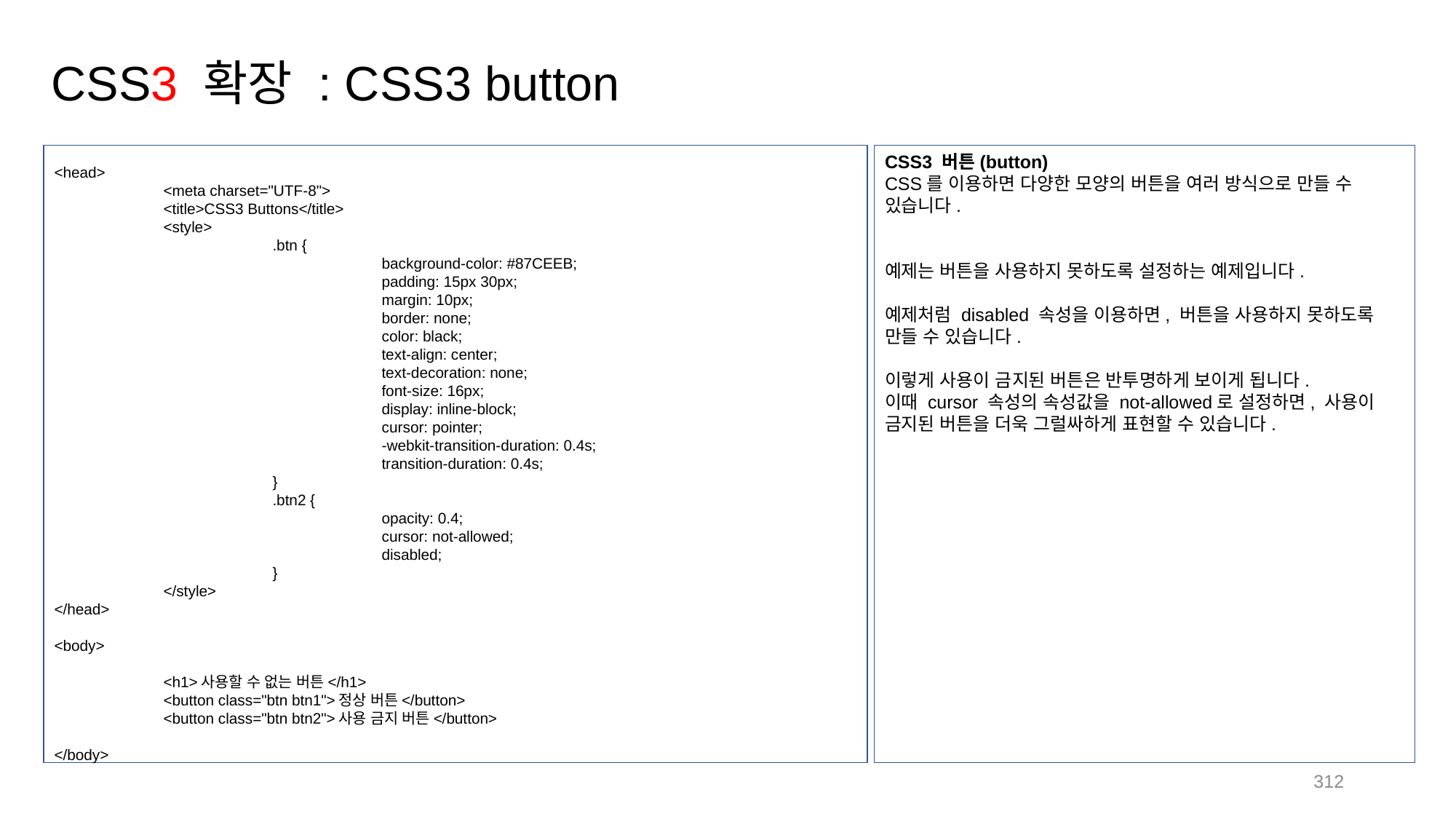

# CSS3 확장 : CSS3 button

<head>
	<meta charset="UTF-8">
	<title>CSS3 Buttons</title>
	<style>
		.btn {
			background-color: #87CEEB;
			padding: 15px 30px;
			margin: 10px;
			border: none;
			color: black;
			text-align: center;
			text-decoration: none;
			font-size: 16px;
			display: inline-block;
			cursor: pointer;
			-webkit-transition-duration: 0.4s;
			transition-duration: 0.4s;
		}
		.btn2 {
			opacity: 0.4;
			cursor: not-allowed;
			disabled;
		}
	</style>
</head>

<body>

	<h1>사용할 수 없는 버튼</h1>
	<button class="btn btn1">정상 버튼</button>
	<button class="btn btn2">사용 금지 버튼</button>

</body>
CSS3 버튼(button)
CSS를 이용하면 다양한 모양의 버튼을 여러 방식으로 만들 수 있습니다.

예제는 버튼을 사용하지 못하도록 설정하는 예제입니다.

예제처럼 disabled 속성을 이용하면, 버튼을 사용하지 못하도록 만들 수 있습니다.

이렇게 사용이 금지된 버튼은 반투명하게 보이게 됩니다.
이때 cursor 속성의 속성값을 not-allowed로 설정하면, 사용이 금지된 버튼을 더욱 그럴싸하게 표현할 수 있습니다.

312